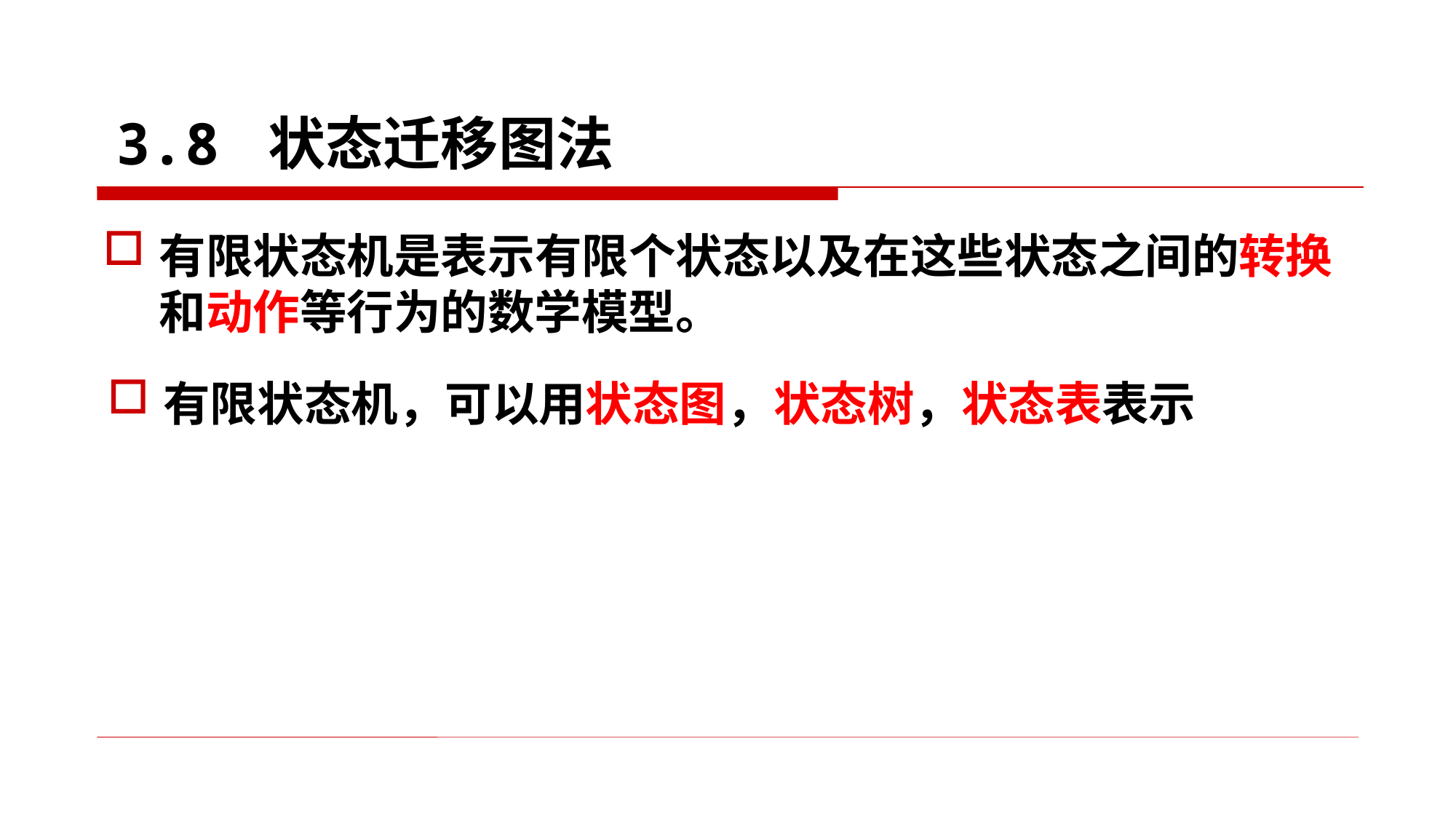

3.8 状态迁移图法
# 有限状态机是表示有限个状态以及在这些状态之间的转换和动作等行为的数学模型。
有限状态机，可以用状态图，状态树，状态表表示